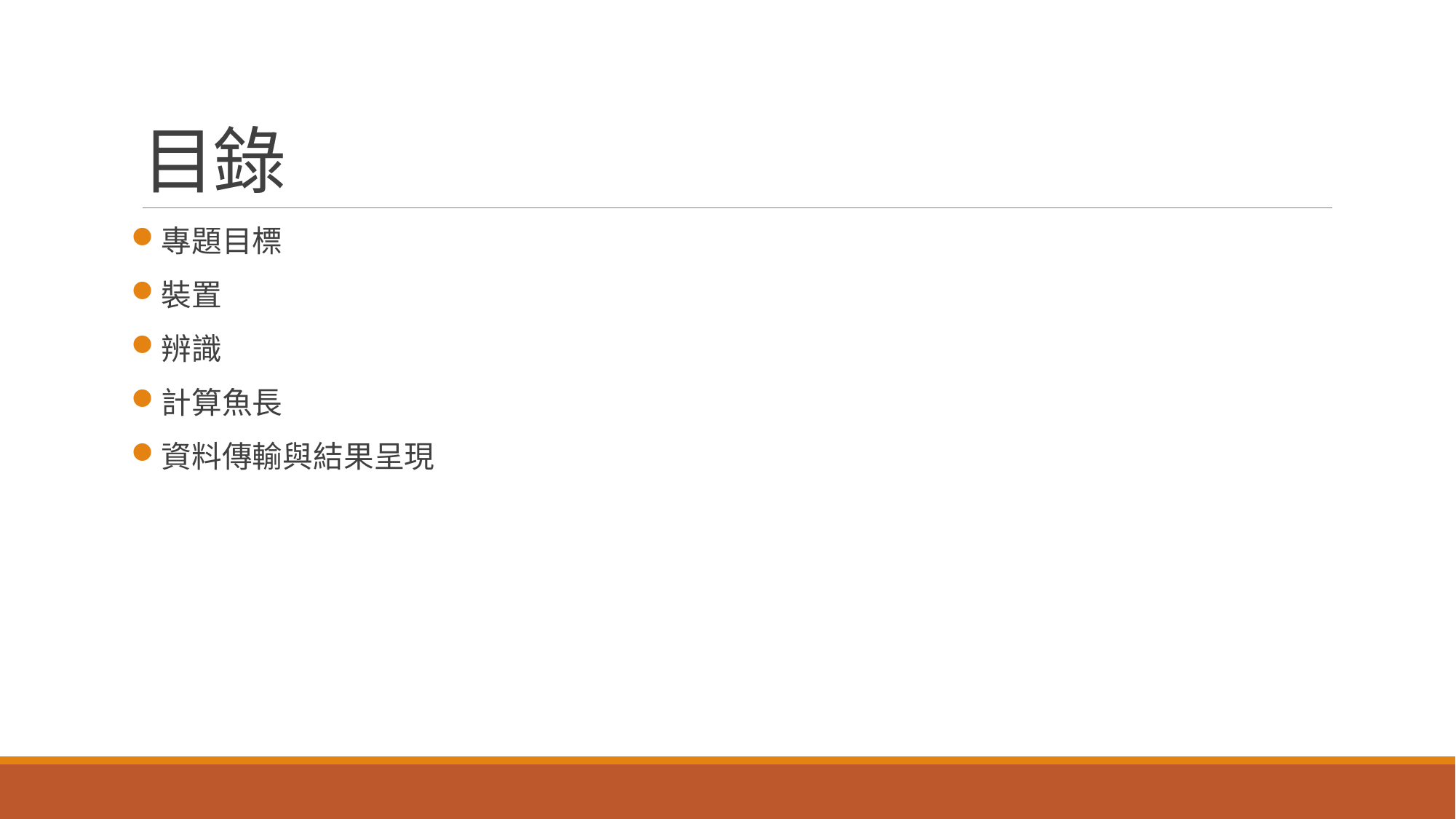

# 目錄
專題目標
裝置
辨識
計算魚長
資料傳輸與結果呈現